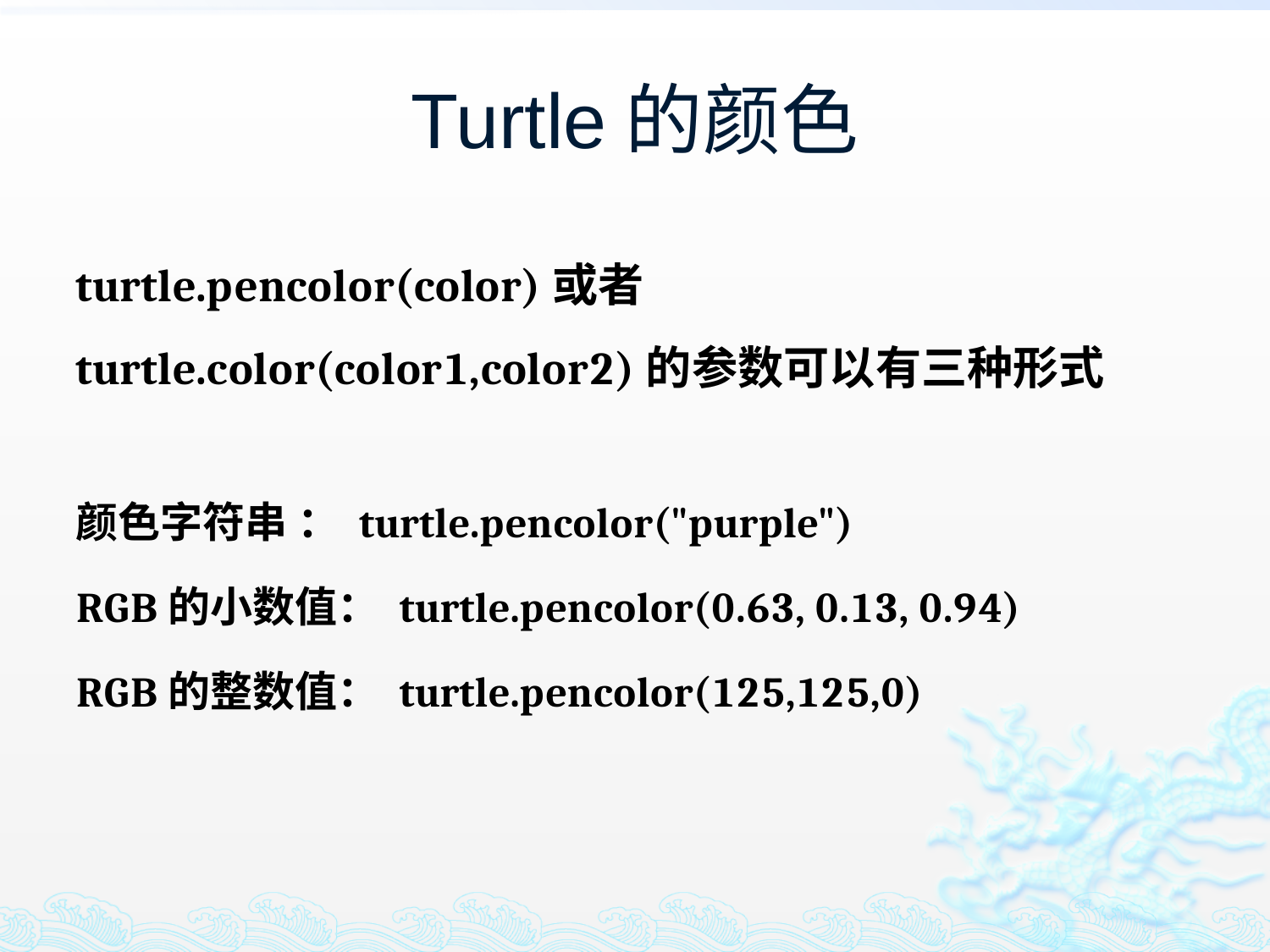

# Turtle的颜色
turtle.pencolor(color)或者turtle.color(color1,color2)的参数可以有三种形式
颜色字符串 ： turtle.pencolor("purple")
RGB的小数值： turtle.pencolor(0.63, 0.13, 0.94)
RGB的整数值： turtle.pencolor(125,125,0)